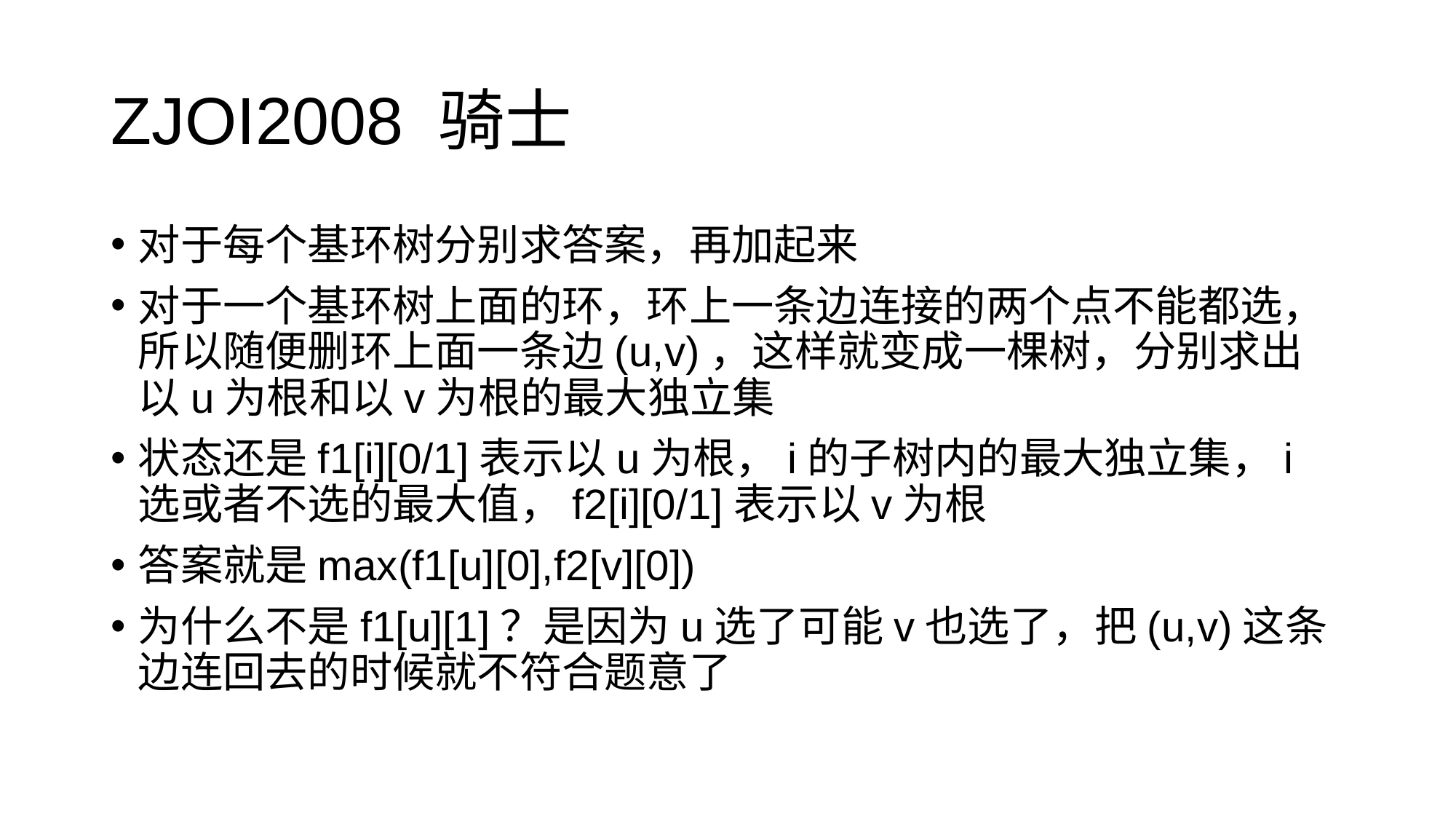

# ZJOI2008 骑士
对于每个基环树分别求答案，再加起来
对于一个基环树上面的环，环上一条边连接的两个点不能都选，所以随便删环上面一条边(u,v)，这样就变成一棵树，分别求出以u为根和以v为根的最大独立集
状态还是f1[i][0/1]表示以u为根，i的子树内的最大独立集，i选或者不选的最大值，f2[i][0/1]表示以v为根
答案就是max(f1[u][0],f2[v][0])
为什么不是f1[u][1]？是因为u选了可能v也选了，把(u,v)这条边连回去的时候就不符合题意了